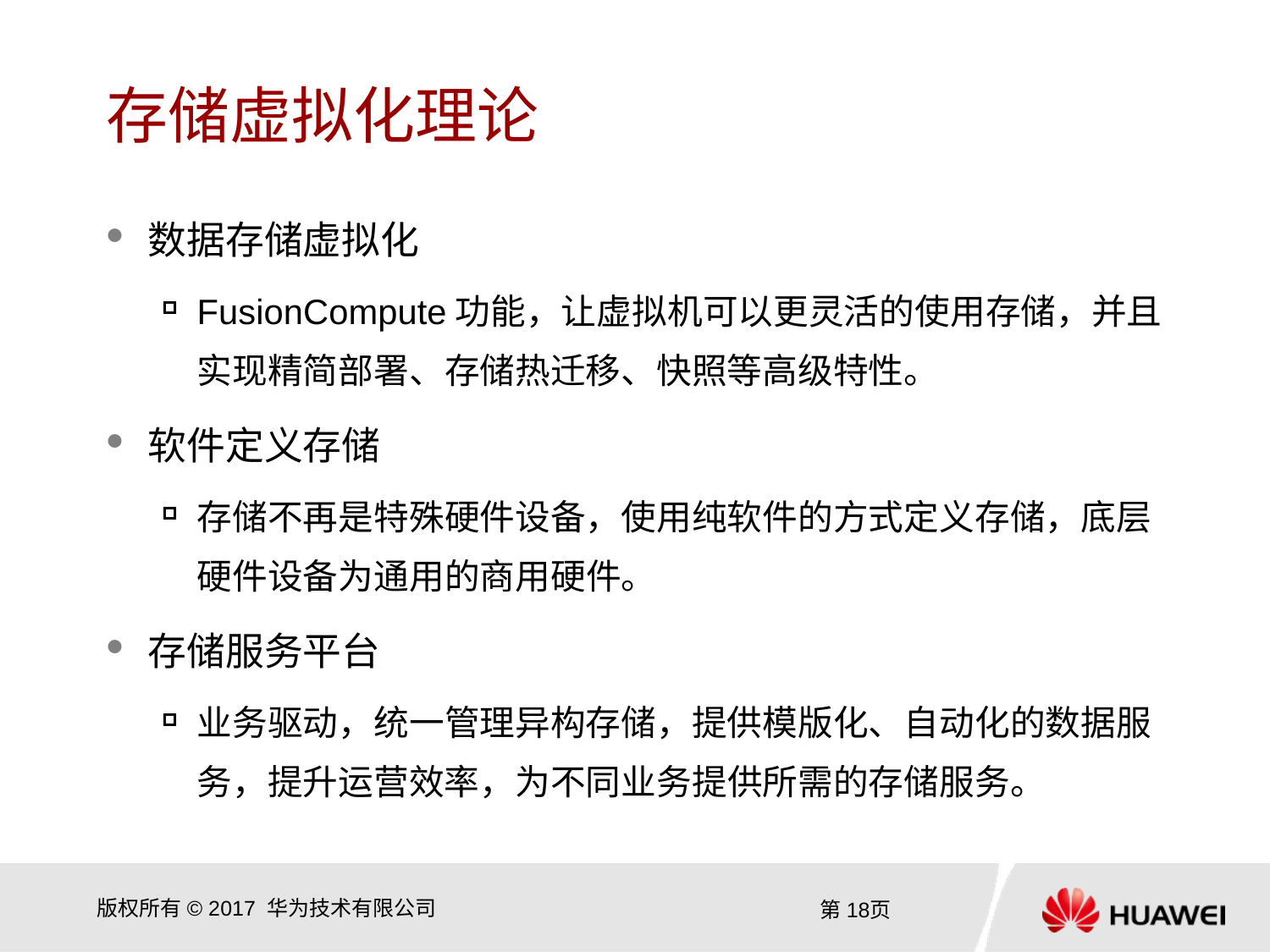

# 存储虚拟化理论
数据存储虚拟化
FusionCompute功能，让虚拟机可以更灵活的使用存储，并且实现精简部署、存储热迁移、快照等高级特性。
软件定义存储
存储不再是特殊硬件设备，使用纯软件的方式定义存储，底层硬件设备为通用的商用硬件。
存储服务平台
业务驱动，统一管理异构存储，提供模版化、自动化的数据服务，提升运营效率，为不同业务提供所需的存储服务。